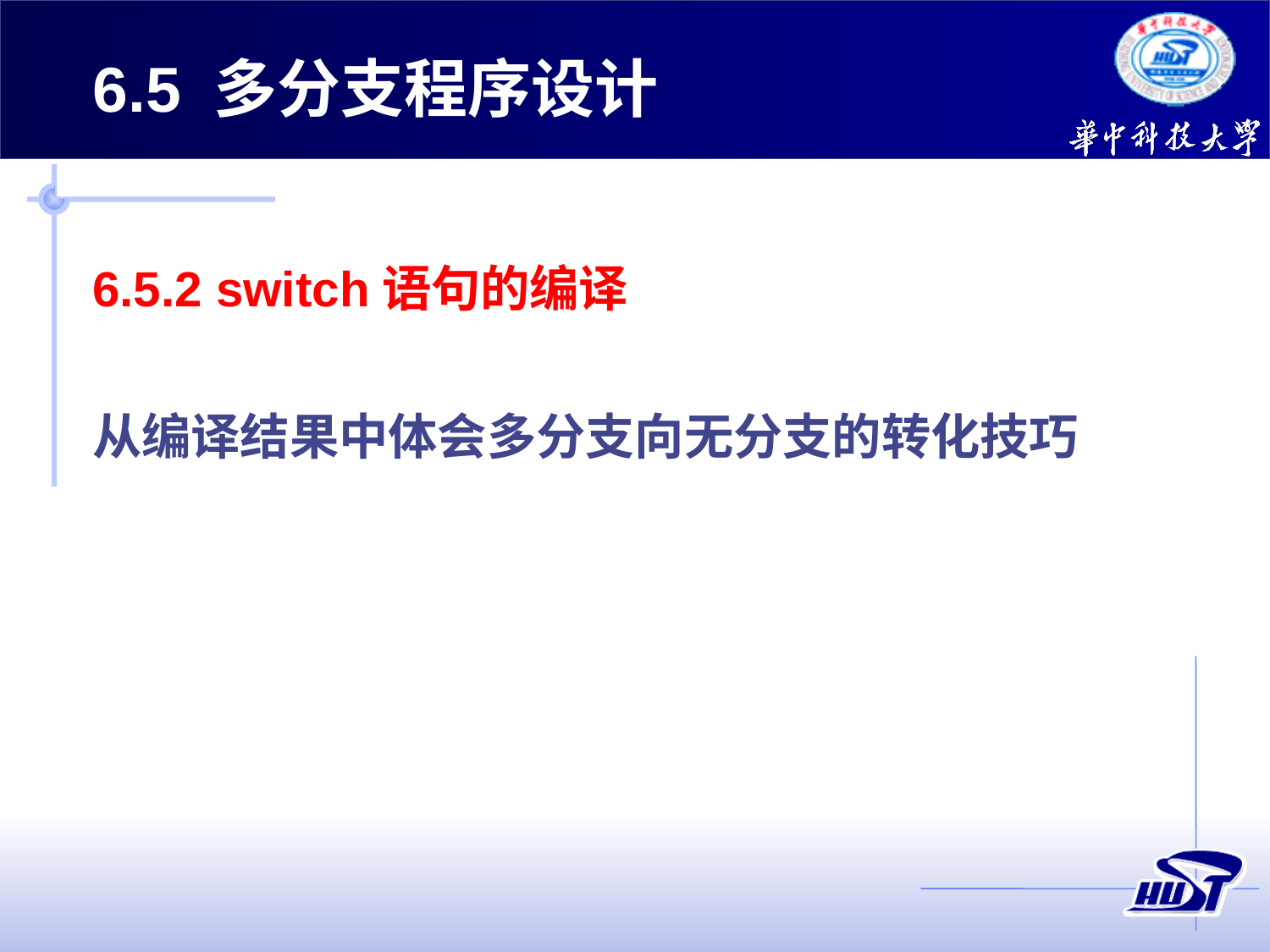

6.5 多分支程序设计
6.5.2 switch语句的编译

从编译结果中体会多分支向无分支的转化技巧